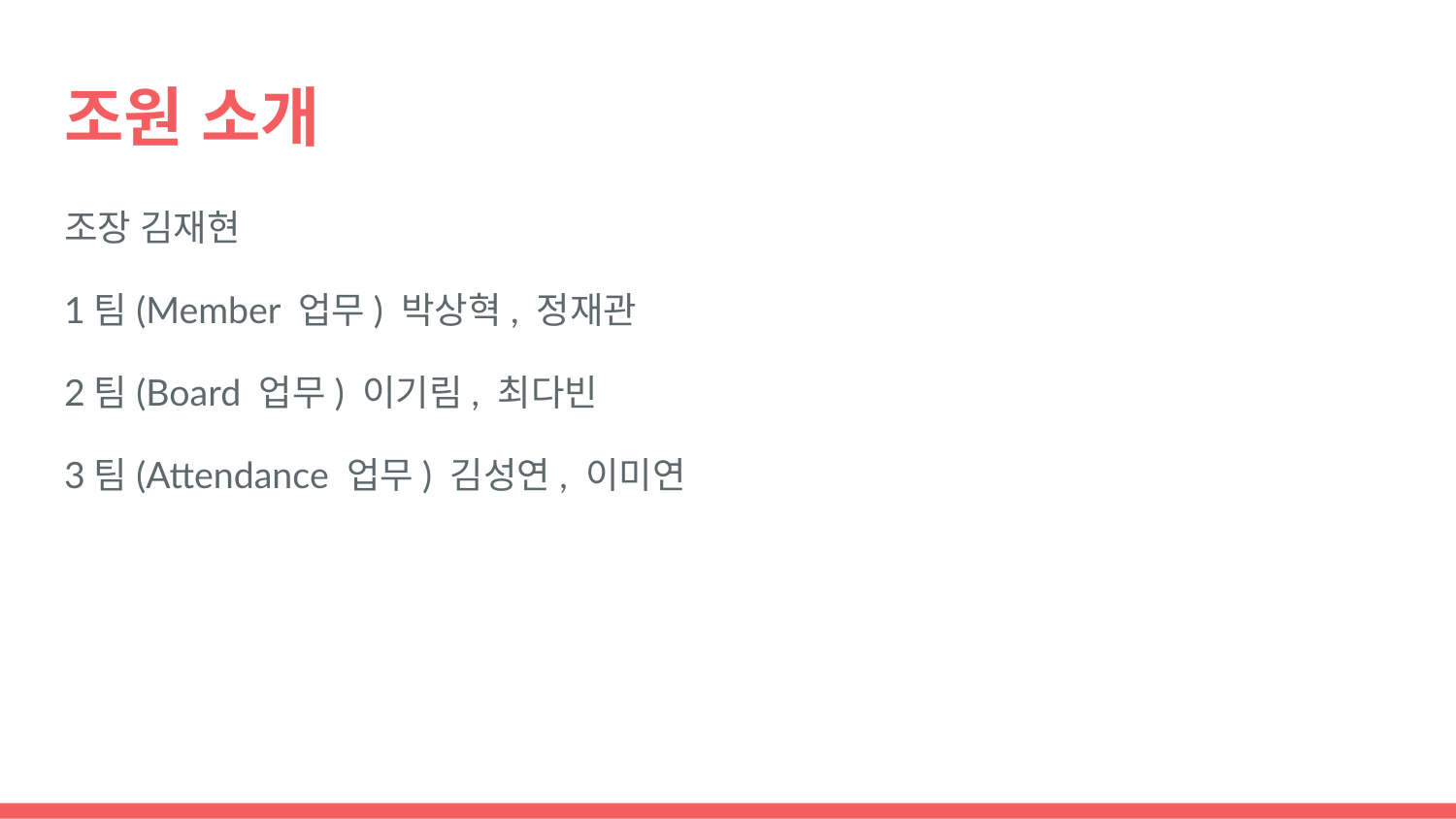

# 조원 소개
조장 김재현
1팀(Member 업무) 박상혁, 정재관
2팀(Board 업무) 이기림, 최다빈
3팀(Attendance 업무) 김성연, 이미연